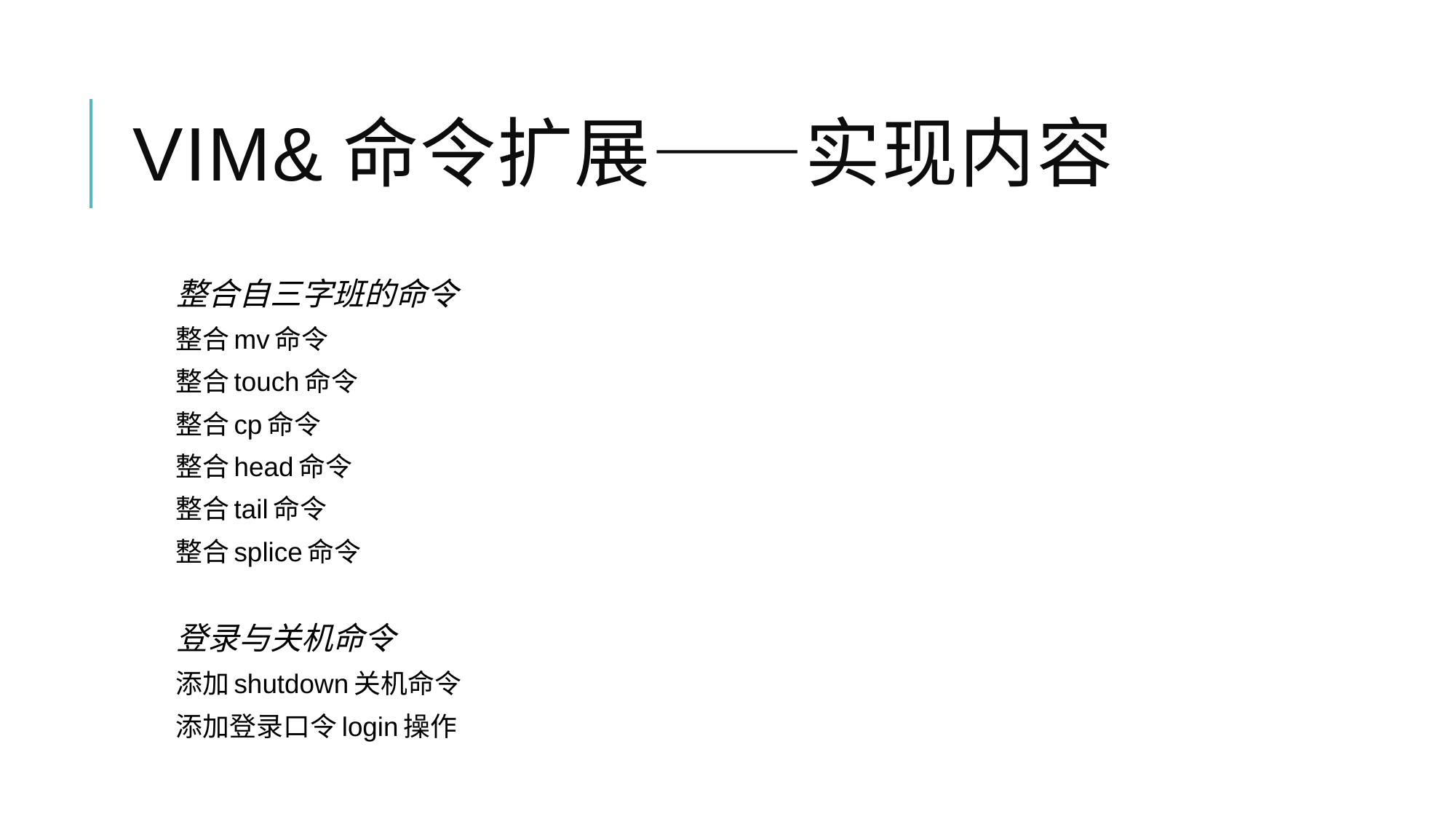

# Vim&命令扩展——实现内容
整合自三字班的命令
整合mv命令
整合touch命令
整合cp命令
整合head命令
整合tail命令
整合splice命令

登录与关机命令
添加shutdown关机命令
添加登录口令login操作